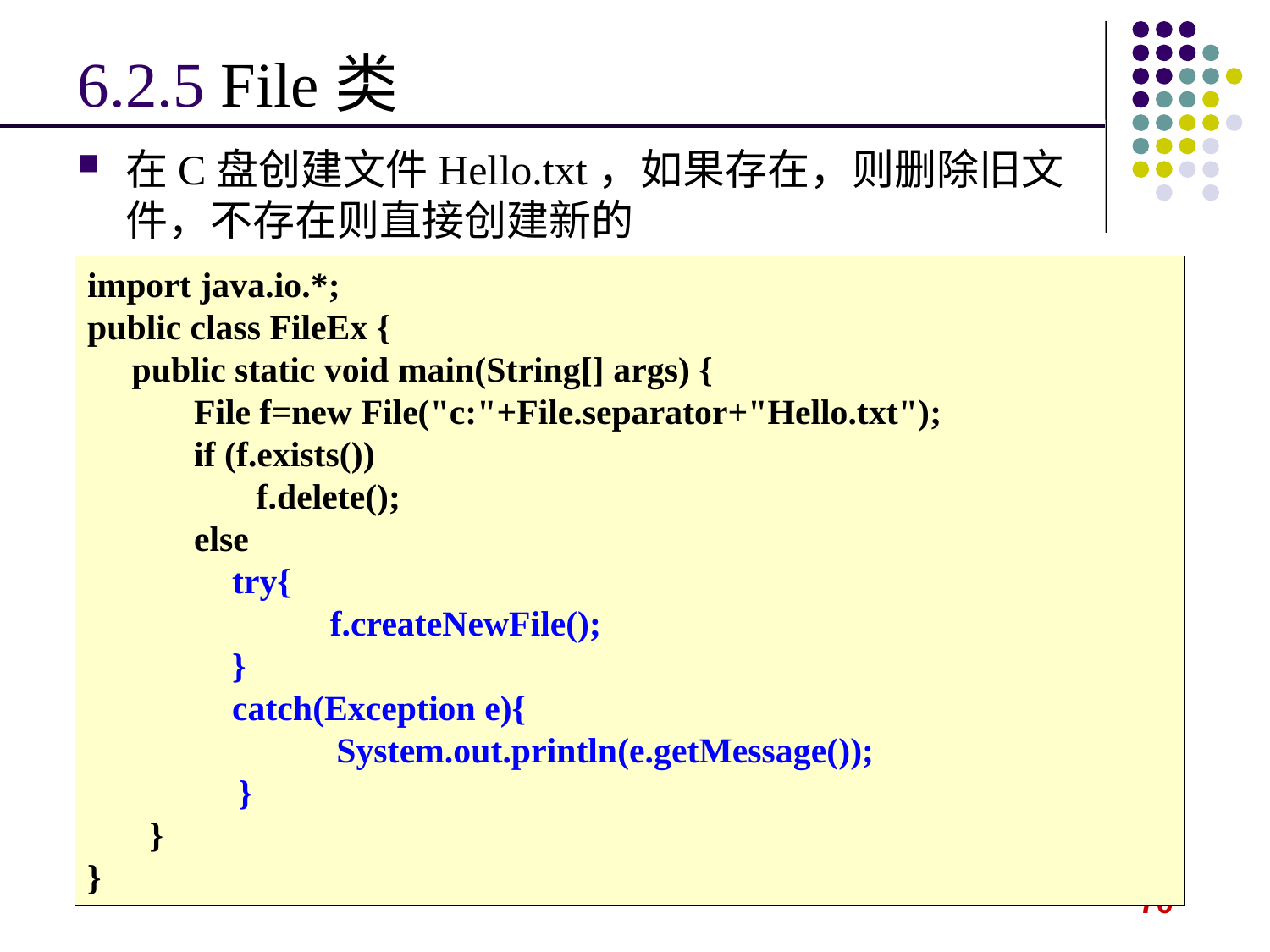

# 6.2.5 File类
在C盘创建文件Hello.txt，如果存在，则删除旧文件，不存在则直接创建新的

import java.io.*;
public class FileEx {
     public static void main(String[] args) {
            File f=new File("c:"+File.separator+"Hello.txt");
            if (f.exists())
                   f.delete();
            else
	  try{
	             f.createNewFile();
	  }
	  catch(Exception e){
                            System.out.println(e.getMessage());
                 }
       }
}